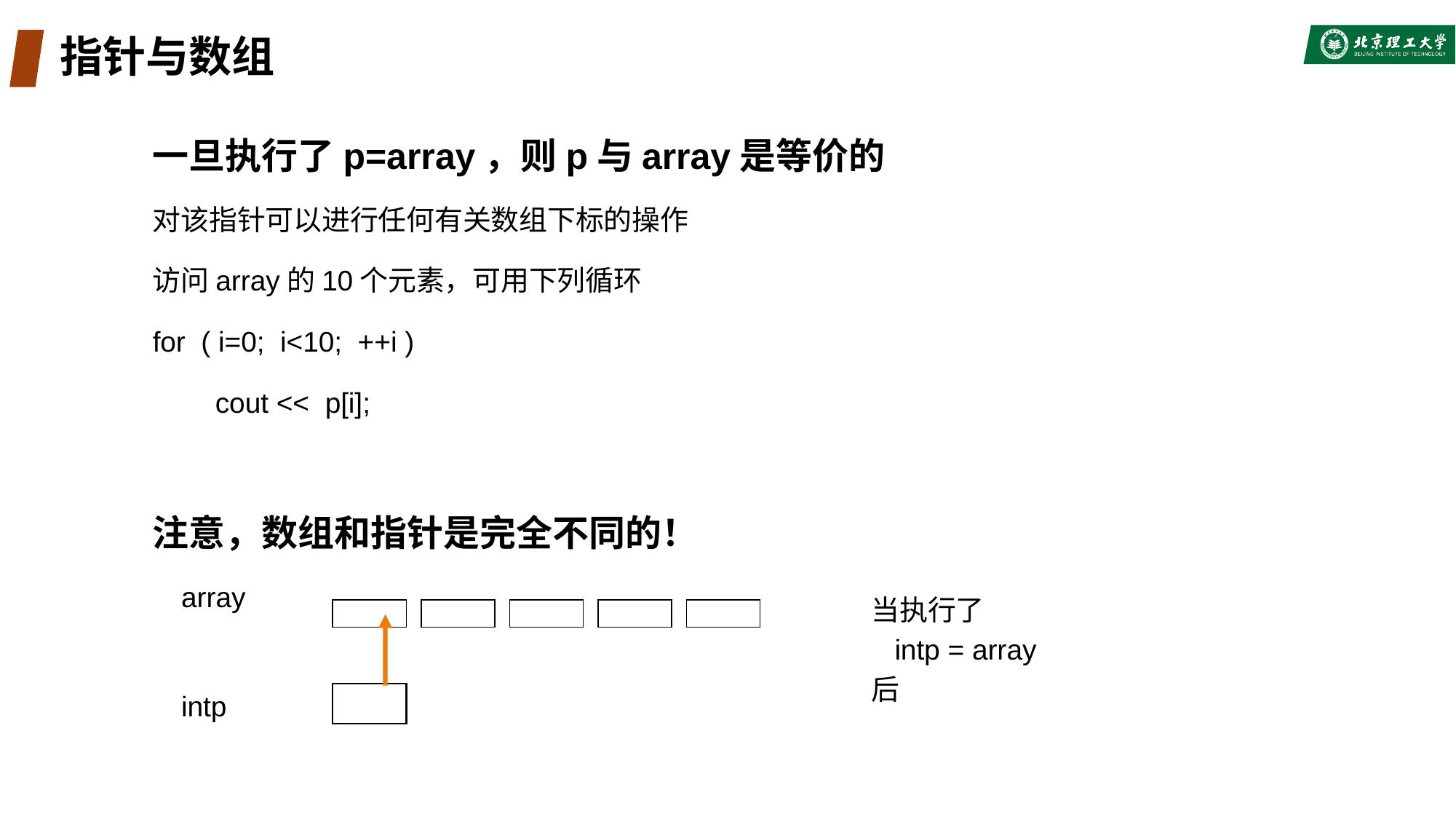

# 指针与数组
一旦执行了p=array，则p与array是等价的
对该指针可以进行任何有关数组下标的操作
访问array的10个元素，可用下列循环
for  ( i=0;  i<10;  ++i )
        cout <<  p[i];

注意，数组和指针是完全不同的！
array

intp

当执行了
   intp = array
后